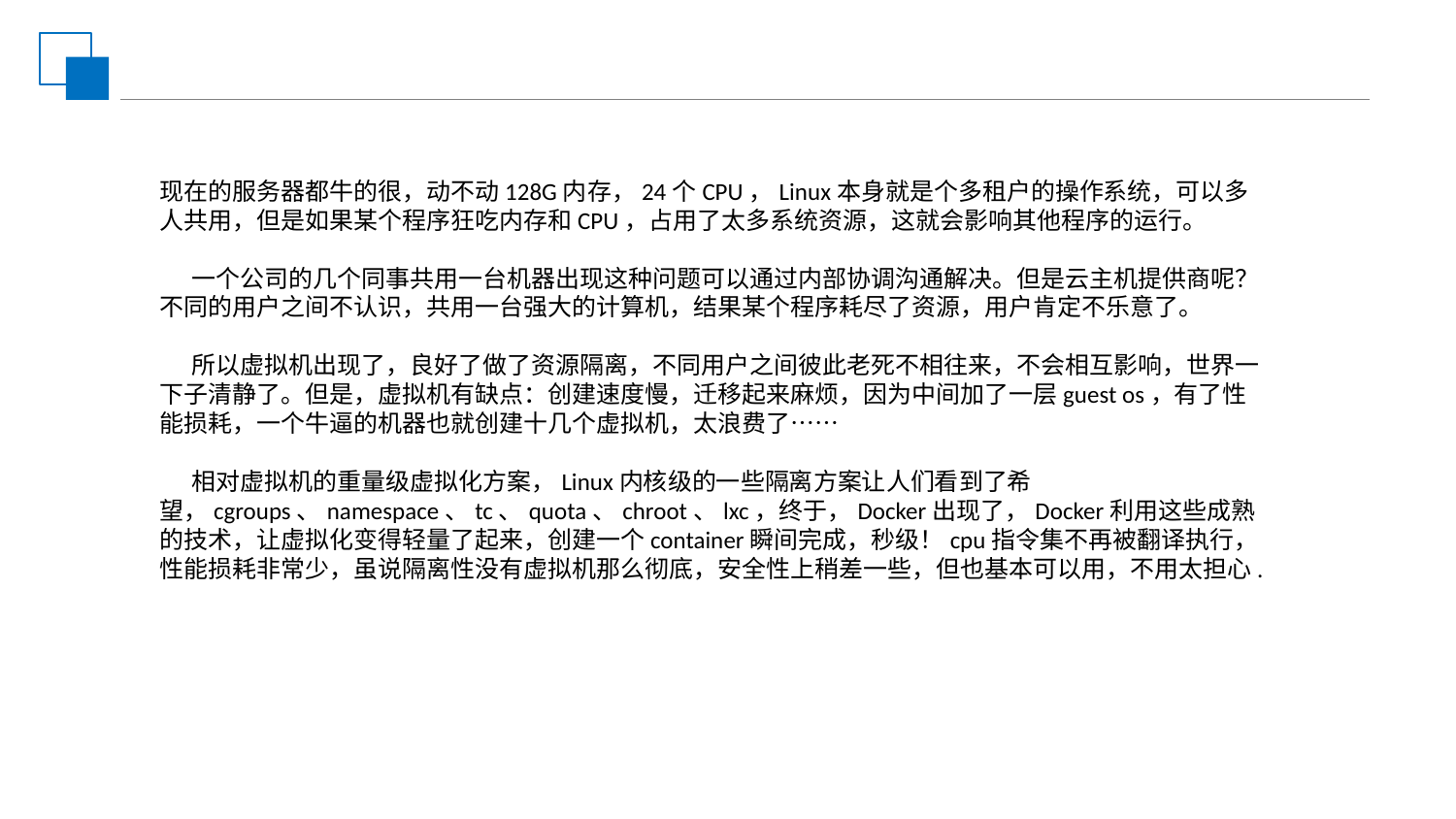

现在的服务器都牛的很，动不动128G内存，24个CPU，Linux本身就是个多租户的操作系统，可以多人共用，但是如果某个程序狂吃内存和CPU，占用了太多系统资源，这就会影响其他程序的运行。

     一个公司的几个同事共用一台机器出现这种问题可以通过内部协调沟通解决。但是云主机提供商呢？不同的用户之间不认识，共用一台强大的计算机，结果某个程序耗尽了资源，用户肯定不乐意了。

     所以虚拟机出现了，良好了做了资源隔离，不同用户之间彼此老死不相往来，不会相互影响，世界一下子清静了。但是，虚拟机有缺点：创建速度慢，迁移起来麻烦，因为中间加了一层guest os，有了性能损耗，一个牛逼的机器也就创建十几个虚拟机，太浪费了……

     相对虚拟机的重量级虚拟化方案，Linux内核级的一些隔离方案让人们看到了希望，cgroups、namespace、tc、quota、chroot、lxc，终于，Docker出现了，Docker利用这些成熟的技术，让虚拟化变得轻量了起来，创建一个container瞬间完成，秒级！cpu指令集不再被翻译执行，性能损耗非常少，虽说隔离性没有虚拟机那么彻底，安全性上稍差一些，但也基本可以用，不用太担心.